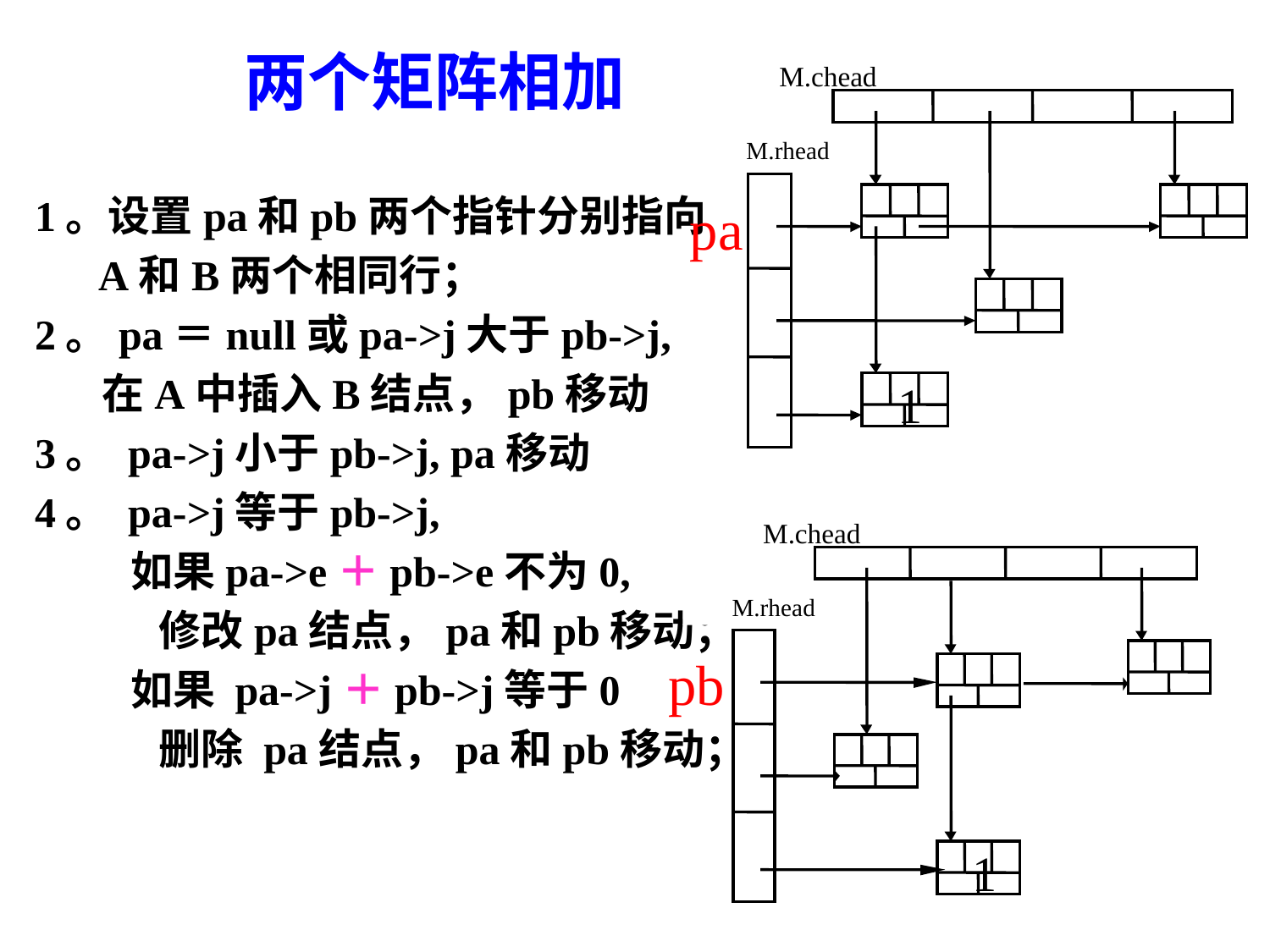

两个矩阵相加
M.chead

M.rhead

1

1。设置pa和pb两个指针分别指向
      A和B两个相同行；
2。pa＝null或pa->j大于pb->j,
      在A中插入B结点，pb移动
3。 pa->j小于pb->j, pa移动
4。 pa->j等于pb->j,
         如果pa->e＋pb->e不为0,
            修改pa结点，pa和pb移动；
         如果 pa->j＋pb->j等于0
            删除 pa结点，pa和pb移动；
pa

M.chead

1

M.rhead

pb